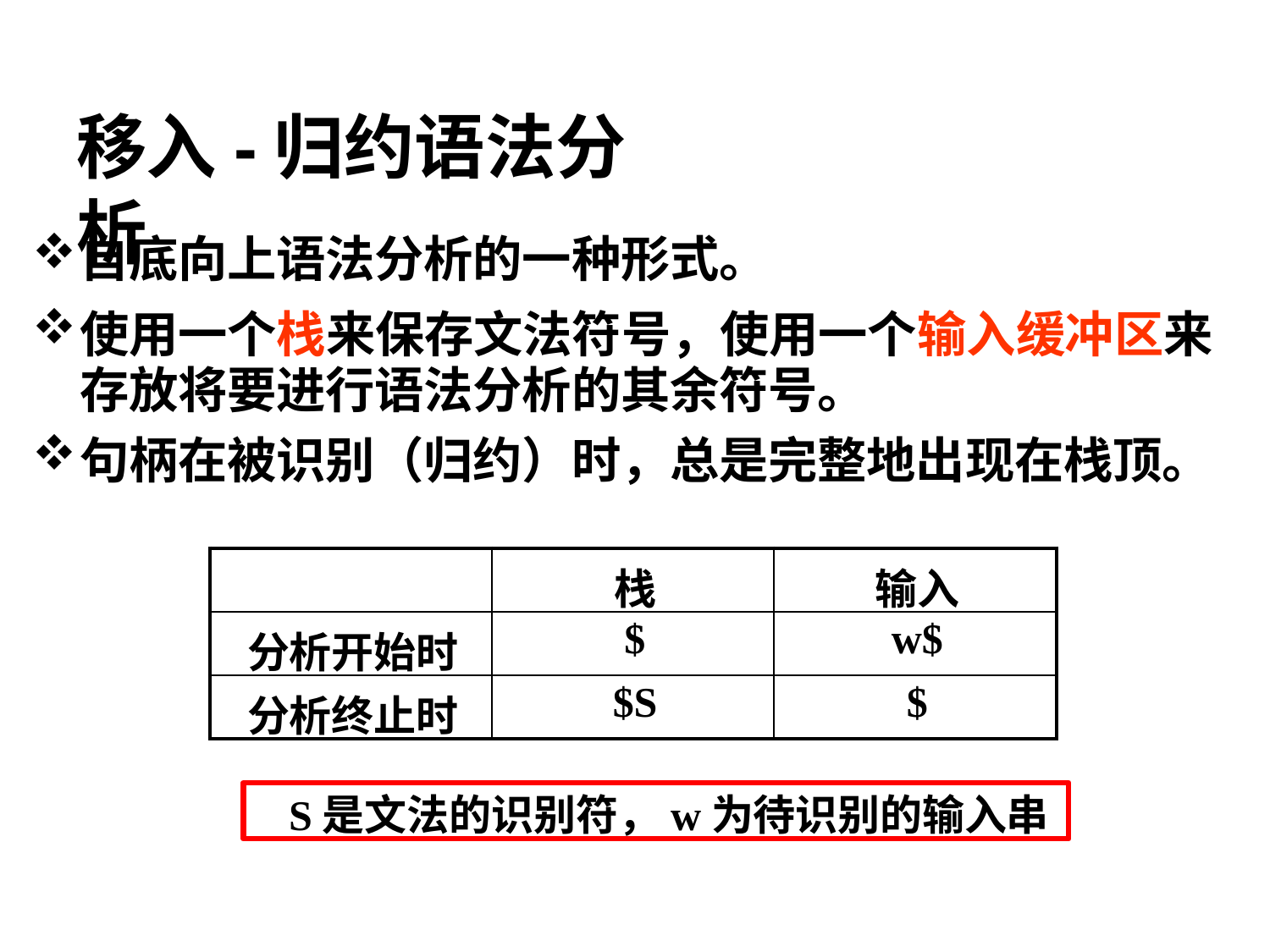

# 移入-归约语法分析
自底向上语法分析的一种形式。
使用一个栈来保存文法符号，使用一个输入缓冲区来 存放将要进行语法分析的其余符号。
句柄在被识别（归约）时，总是完整地出现在栈顶。
|  | 栈 | 输入 |
| --- | --- | --- |
| 分析开始时 | $ | w$ |
| 分析终止时 | $S | $ |
S是文法的识别符，w为待识别的输入串